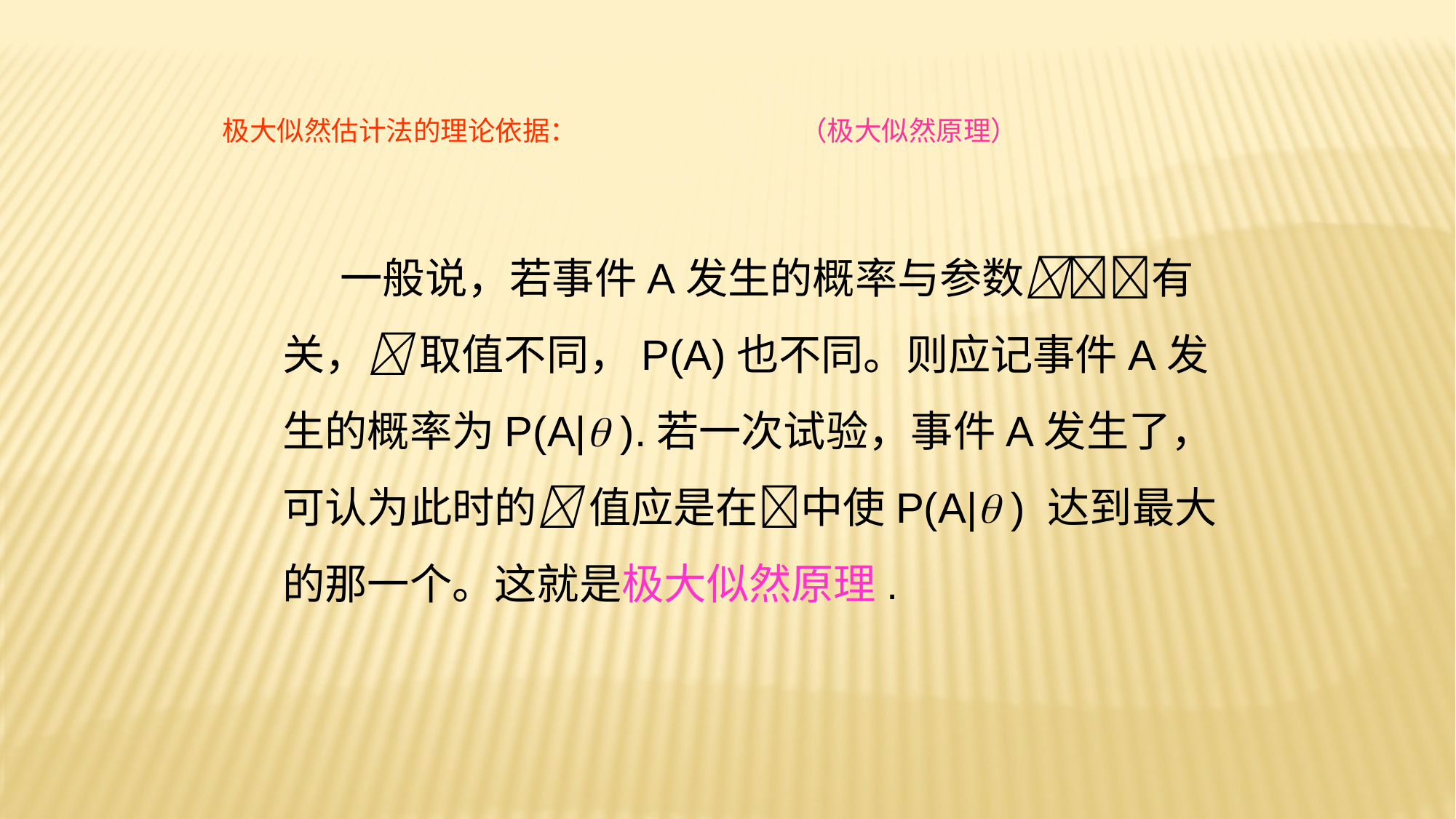

极大似然估计法的理论依据：
（极大似然原理）
     一般说，若事件A发生的概率与参数θ∈Θ有关，θ 取值不同，P(A)也不同。则应记事件A发生的概率为P(A|θ ).若一次试验，事件A发生了，可认为此时的θ 值应是在Θ中使P(A|θ ) 达到最大的那一个。这就是极大似然原理.